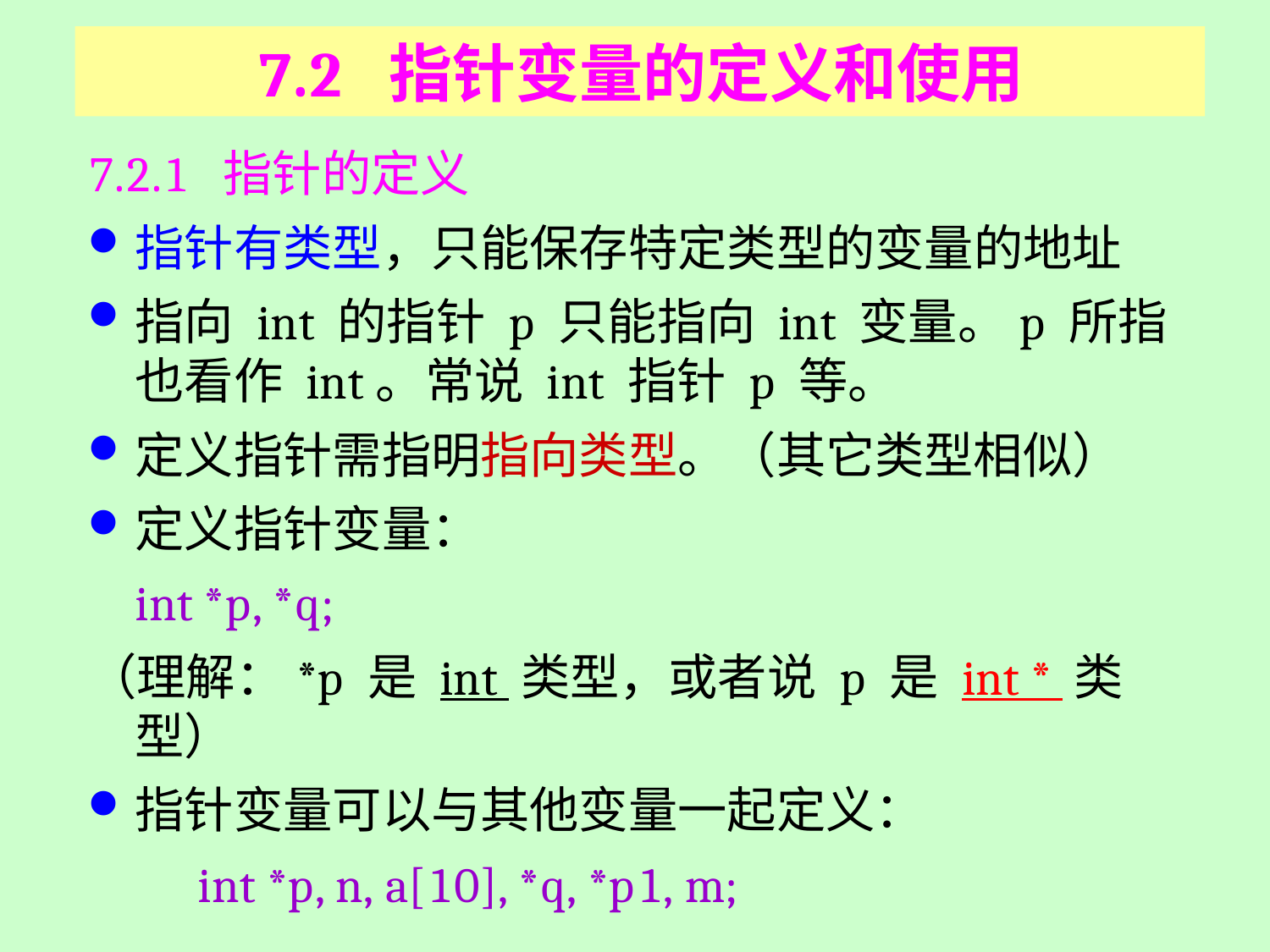

# 7.2  指针变量的定义和使用
7.2.1  指针的定义
指针有类型，只能保存特定类型的变量的地址
指向 int 的指针 p 只能指向 int 变量。p 所指也看作 int。常说 int 指针 p 等。
定义指针需指明指向类型。（其它类型相似）
定义指针变量：
	int *p, *q;
（理解：*p 是 int 类型，或者说 p 是 int * 类型）
指针变量可以与其他变量一起定义：
　　int *p, n, a[10], *q, *p1, m;
14